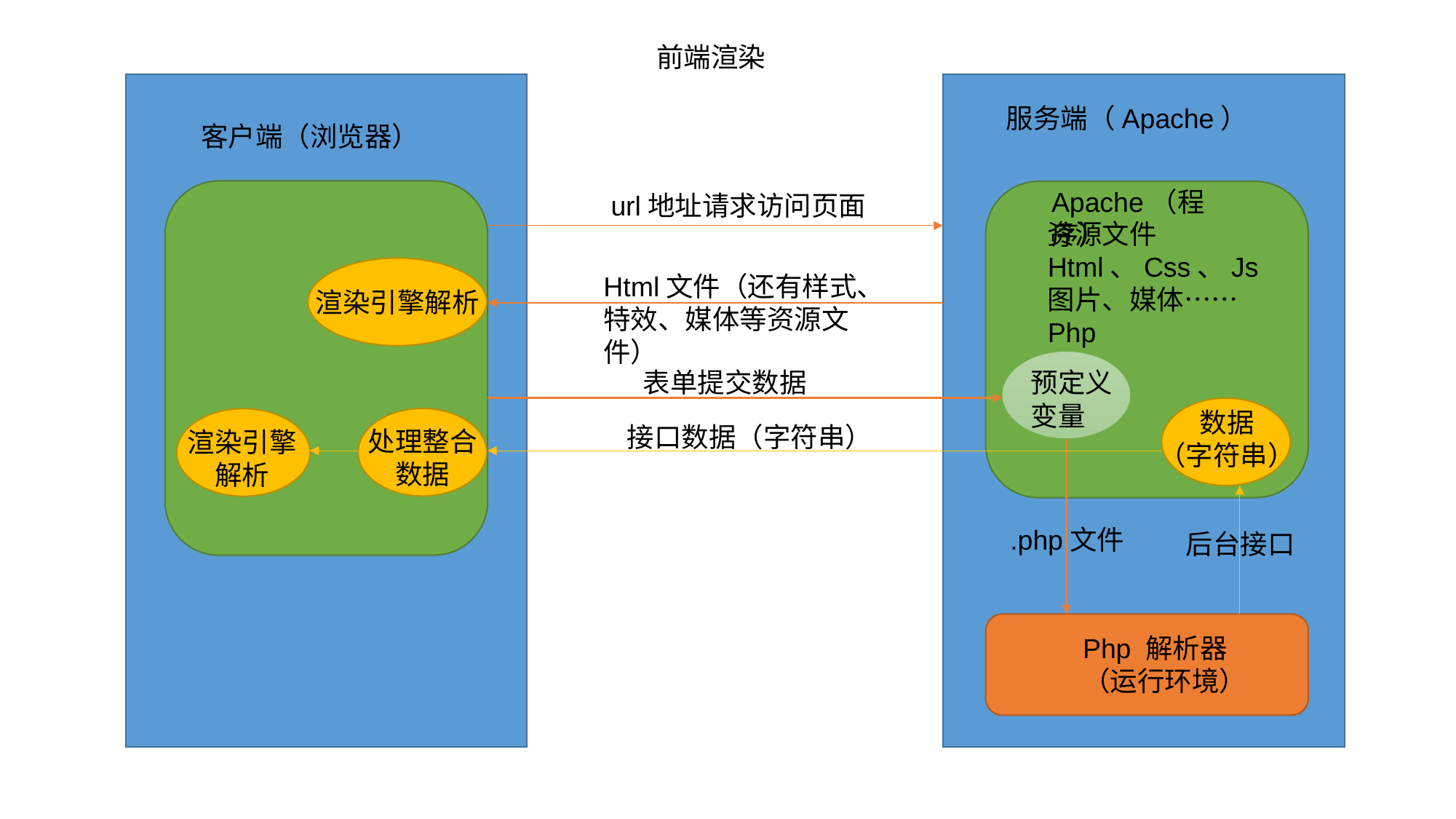

前端渲染

服务端（Apache）
客户端（浏览器）
Apache（程序）

url地址请求访问页面
资源文件
Html、Css、Js
图片、媒体……
Php

Html文件（还有样式、特效、媒体等资源文件）
渲染引擎解析

表单提交数据
预定义
变量

数据
（字符串）

接口数据（字符串）
处理整合
数据
渲染引擎
解析
.php文件
后台接口

Php 解析器
（运行环境）